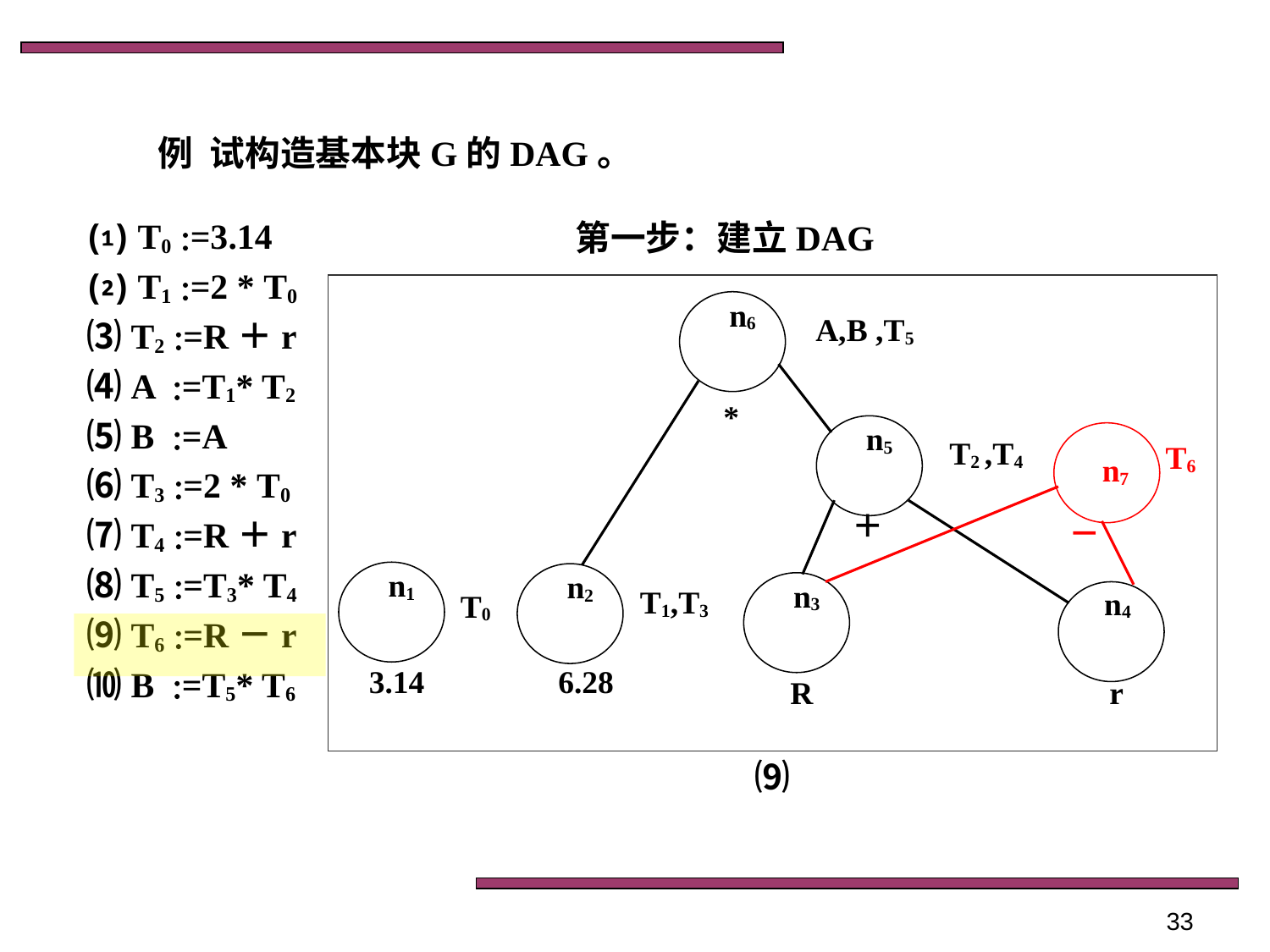

例  试构造基本块G的DAG。
⑴ T0 :=3.14
⑵ T1 :=2 * T0
⑶ T2 :=R＋r
⑷ A  :=T1* T2
⑸ B  :=A
⑹ T3 :=2 * T0
⑺ T4 :=R＋r
⑻ T5 :=T3* T4
⑼ T6 :=R－r
⑽ B  :=T5* T6
第一步：建立DAG

n6

A,B ,T5

*
n5

T2 ,T4
T6
n7

＋

－

n1
n2

n3

T1,T3
n4
T0

3.14
6.28
R
r
⑼
33